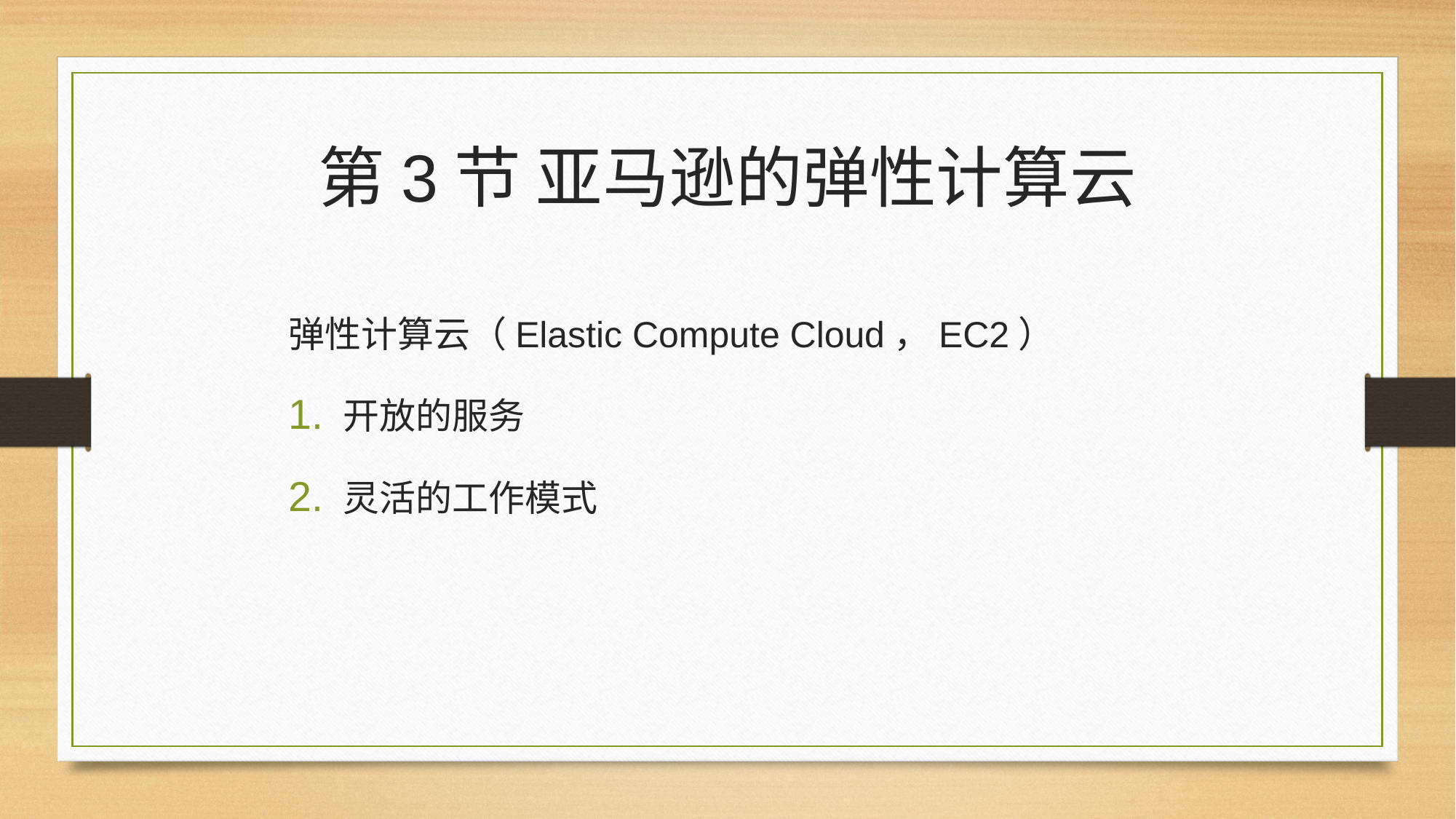

# 第3节 亚马逊的弹性计算云

弹性计算云（Elastic Compute Cloud，EC2）
开放的服务
灵活的工作模式